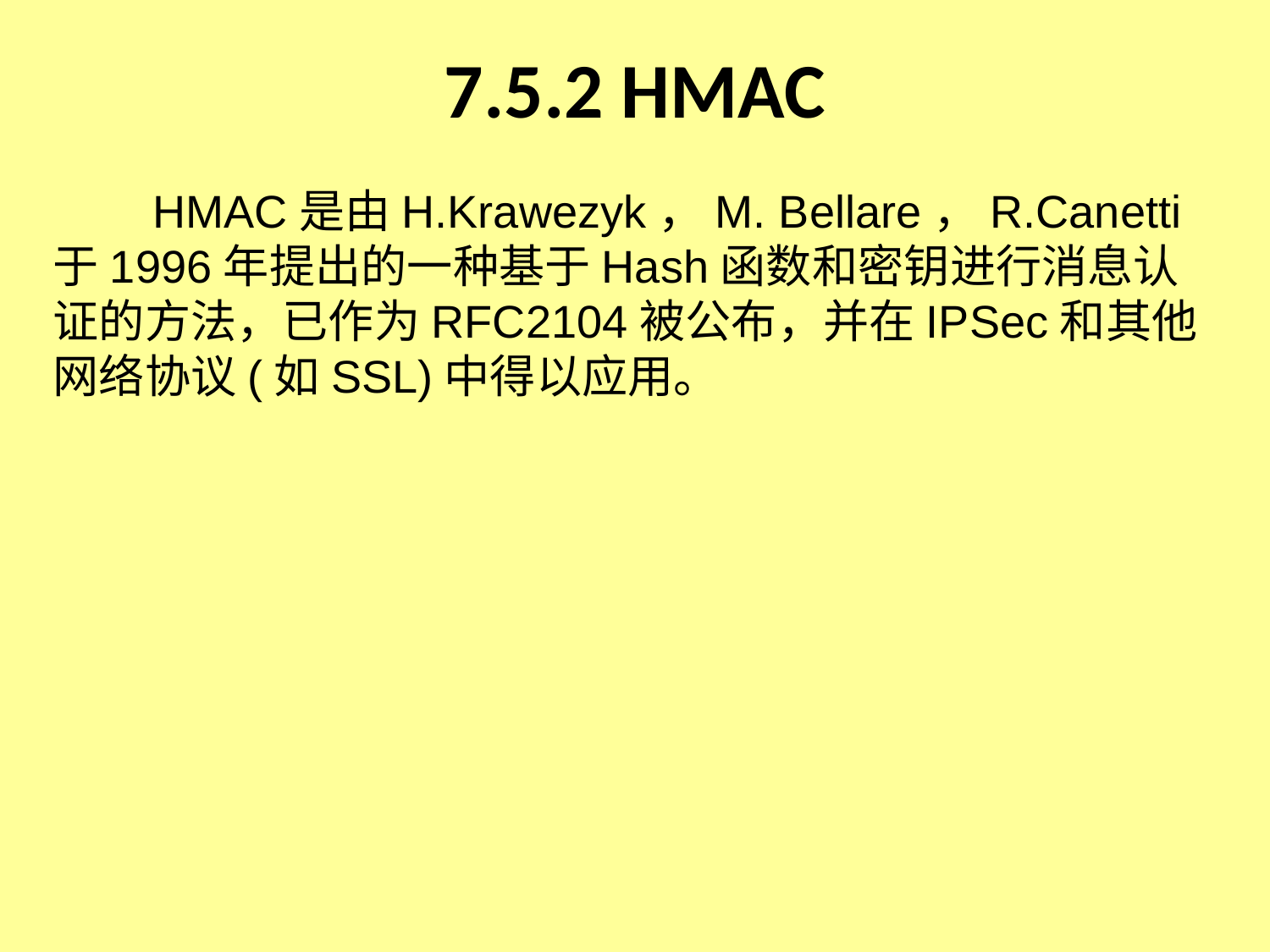

# 7.5.2 HMAC
HMAC是由H.Krawezyk，M. Bellare，R.Canetti于1996年提出的一种基于Hash函数和密钥进行消息认证的方法，已作为RFC2104被公布，并在IPSec和其他网络协议(如SSL)中得以应用。